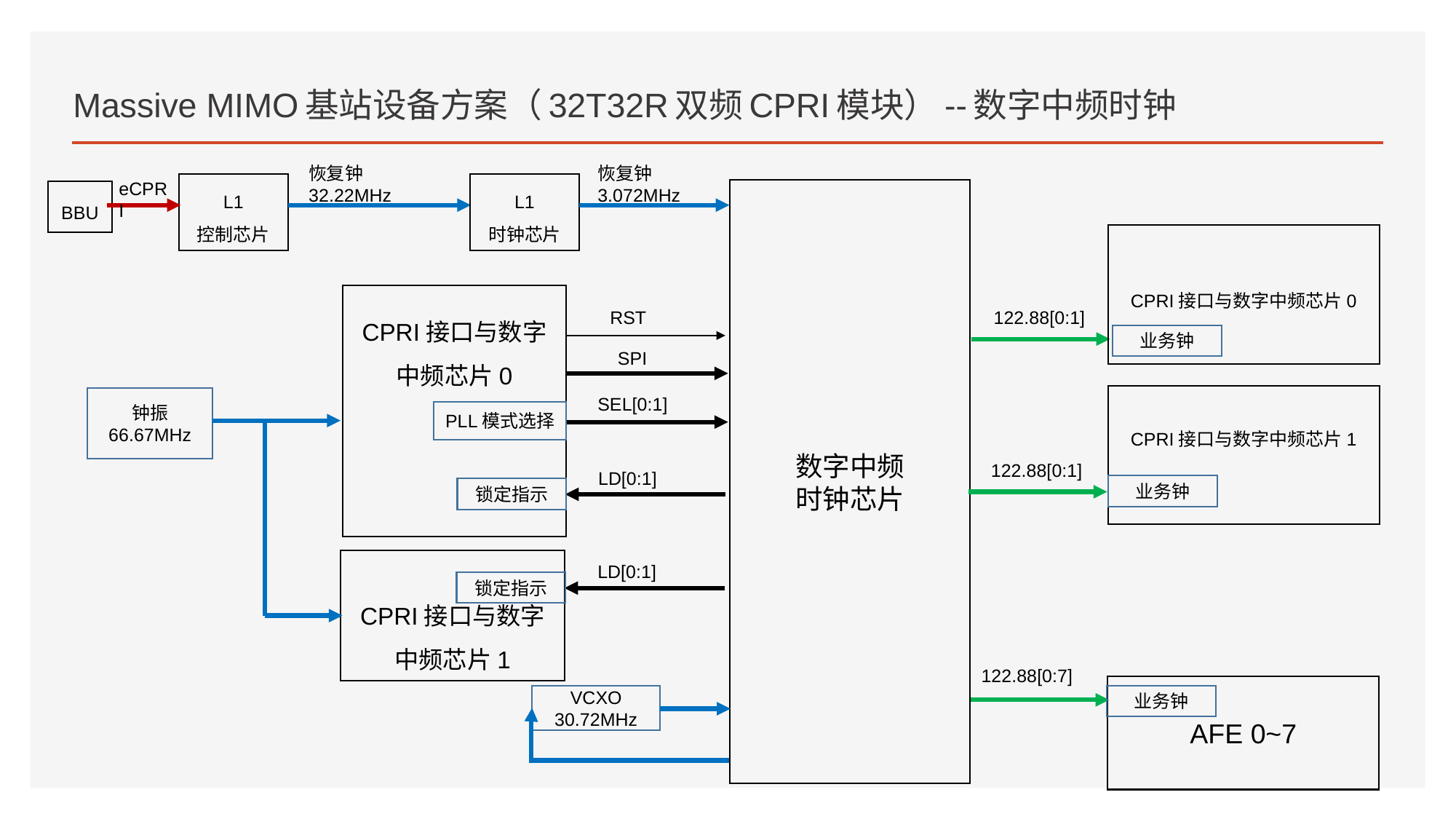

# Massive MIMO基站设备方案（32T32R双频CPRI模块）--数字中频时钟
恢复钟
32.22MHz
恢复钟
3.072MHz
eCPRI
L1
控制芯片
L1
时钟芯片
数字中频
时钟芯片
BBU
CPRI接口与数字中频芯片0
CPRI接口与数字中频芯片0

RST
122.88[0:1]
业务钟
SPI
CPRI接口与数字中频芯片1

SEL[0:1]
钟振
66.67MHz
PLL模式选择
122.88[0:1]
LD[0:1]
业务钟
锁定指示

CPRI接口与数字中频芯片1
LD[0:1]
锁定指示
122.88[0:7]
AFE 0~7
VCXO
30.72MHz
业务钟